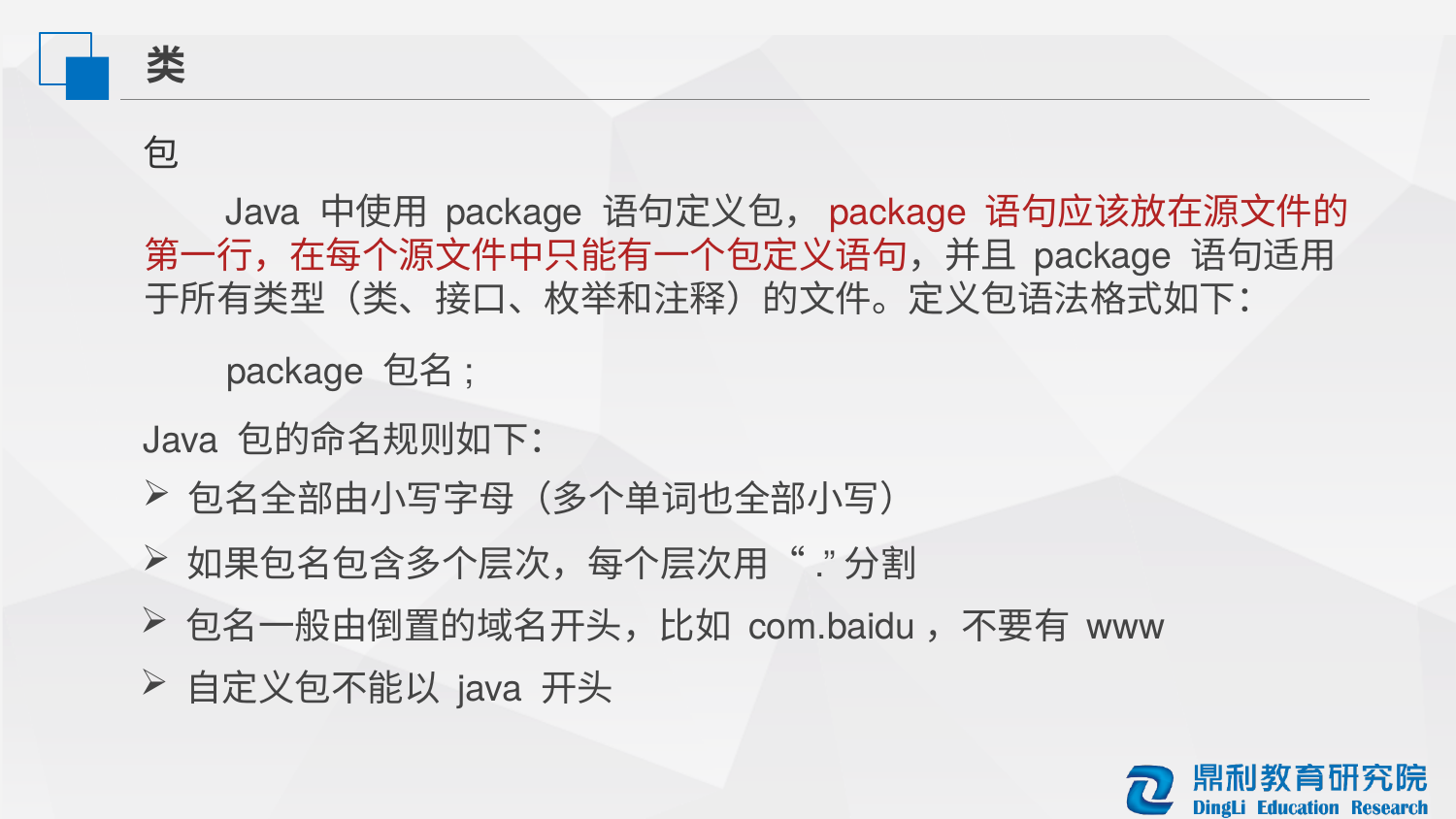

类
包
        Java 中使用 package 语句定义包，package 语句应该放在源文件的第一行，在每个源文件中只能有一个包定义语句，并且 package 语句适用于所有类型（类、接口、枚举和注释）的文件。定义包语法格式如下：
package 包名;
Java 包的命名规则如下：
包名全部由小写字母（多个单词也全部小写）
如果包名包含多个层次，每个层次用“.”分割
包名一般由倒置的域名开头，比如 com.baidu，不要有 www
自定义包不能以 java 开头